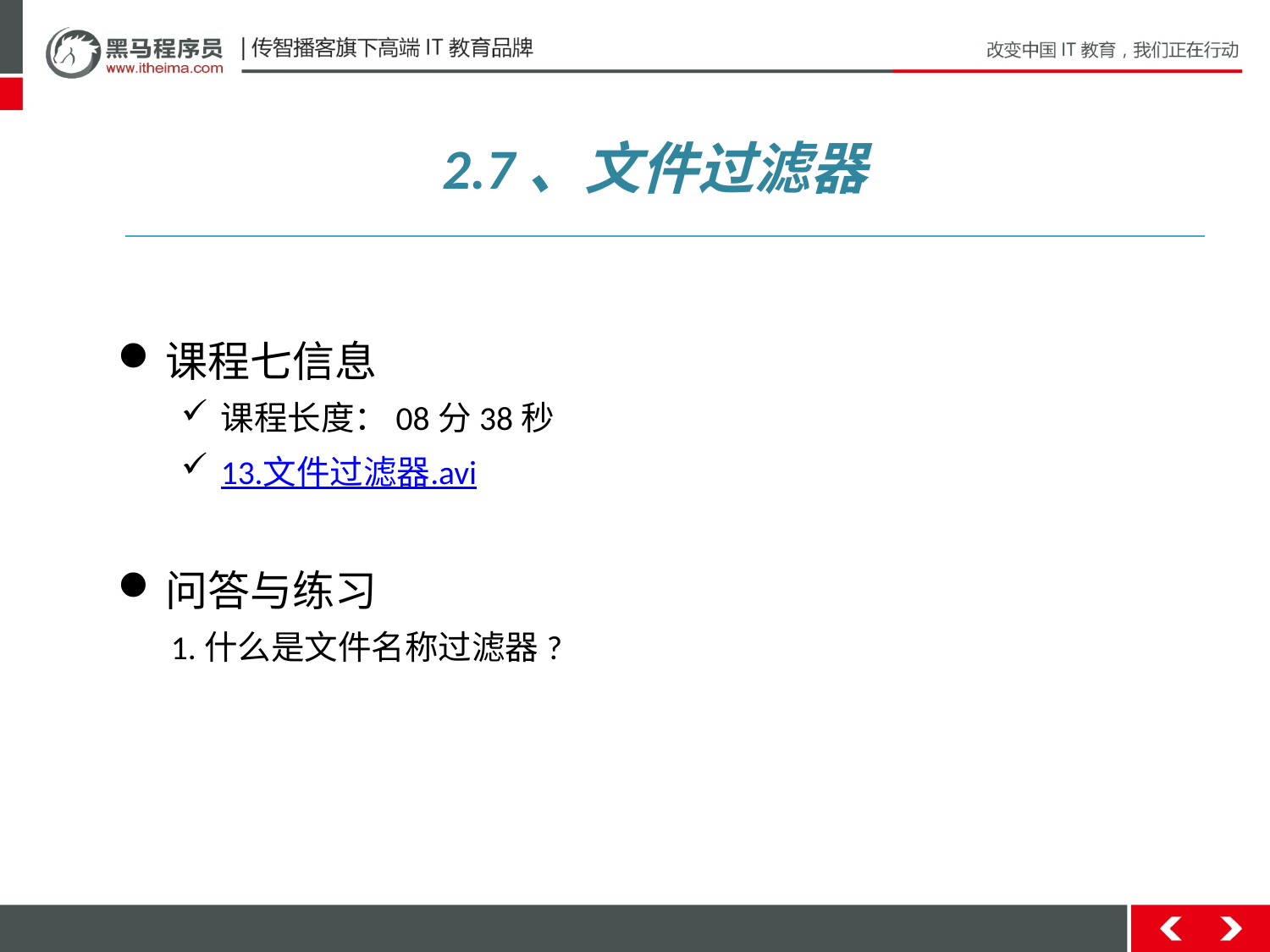

2.7、文件过滤器

课程七信息
课程长度：08分38秒
13.文件过滤器.avi

问答与练习
       1.什么是文件名称过滤器?